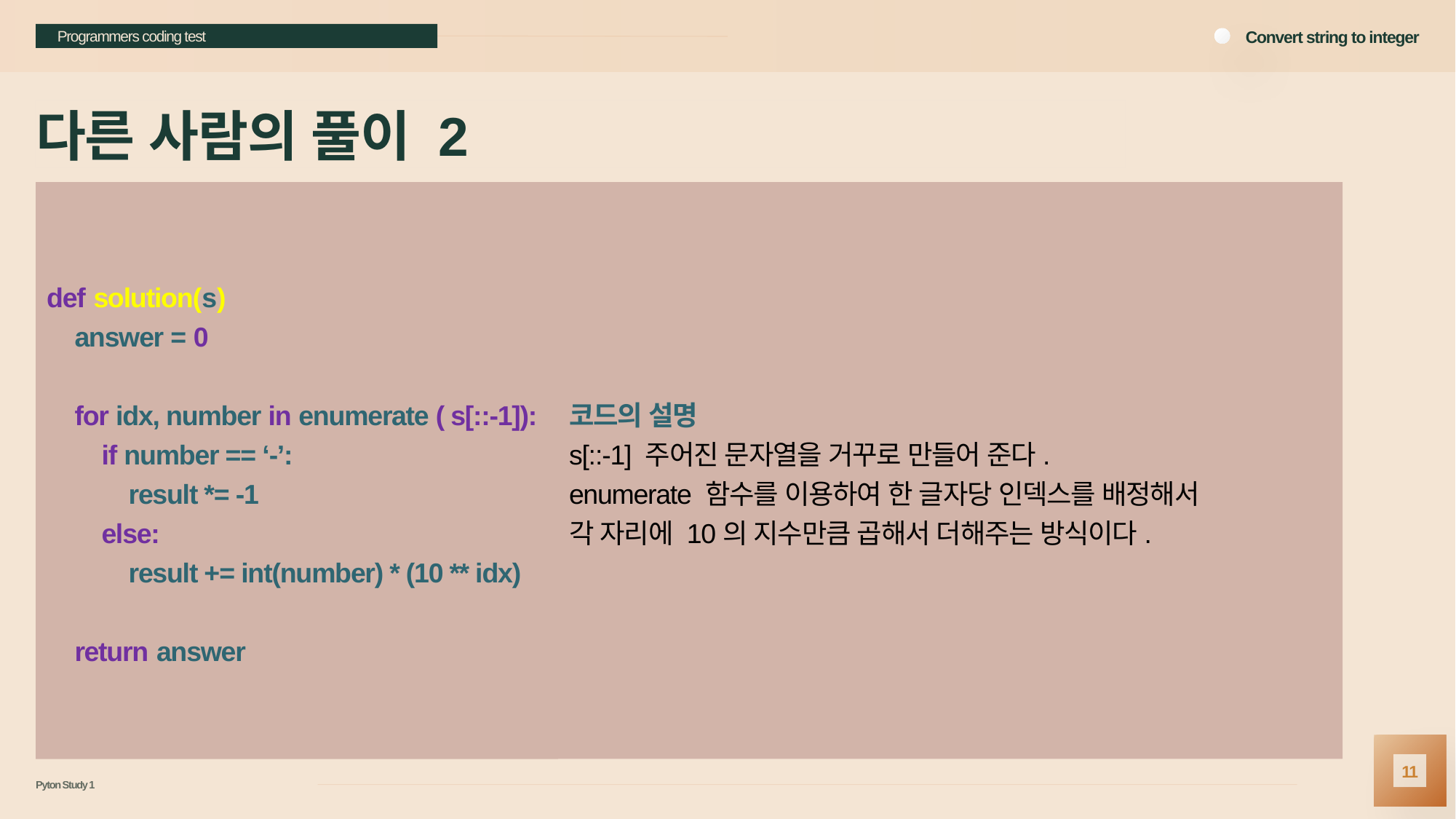

Convert string to integer
Programmers coding test

# 다른 사람의 풀이 2
def solution(s) :
    answer = 0

    for idx, number in enumerate ( s[::-1]):
        if number == ‘-’:
            result *= -1
        else:
            result += int(number) * (10 ** idx)

    return answer
코드의 설명
s[::-1] 주어진 문자열을 거꾸로 만들어 준다.
enumerate 함수를 이용하여 한 글자당 인덱스를 배정해서
각 자리에 10의 지수만큼 곱해서 더해주는 방식이다.
11
Pyton Study 1